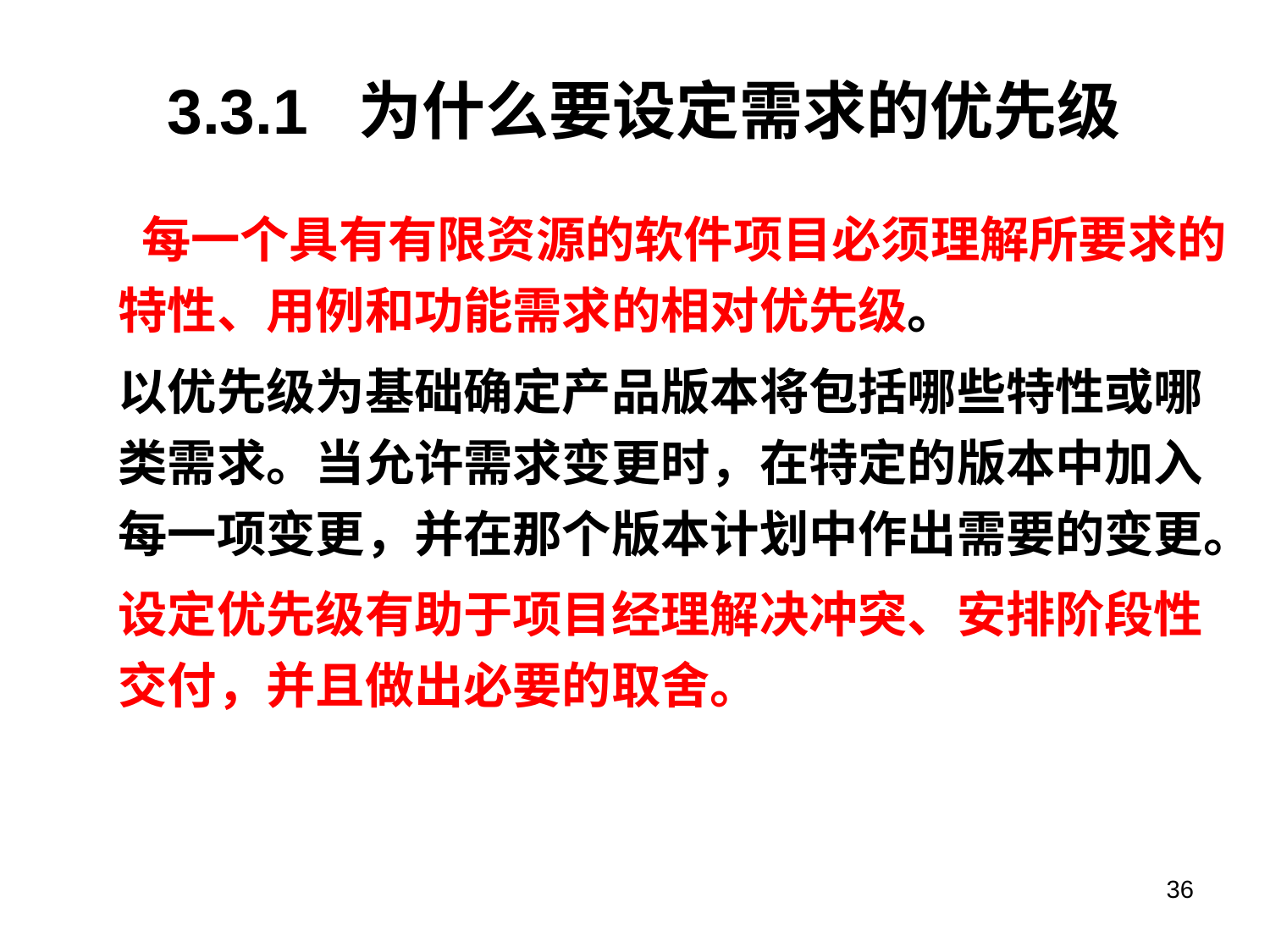

# 3.3.1  为什么要设定需求的优先级
 每一个具有有限资源的软件项目必须理解所要求的特性、用例和功能需求的相对优先级。
以优先级为基础确定产品版本将包括哪些特性或哪类需求。当允许需求变更时，在特定的版本中加入每一项变更，并在那个版本计划中作出需要的变更。
设定优先级有助于项目经理解决冲突、安排阶段性交付，并且做出必要的取舍。

36